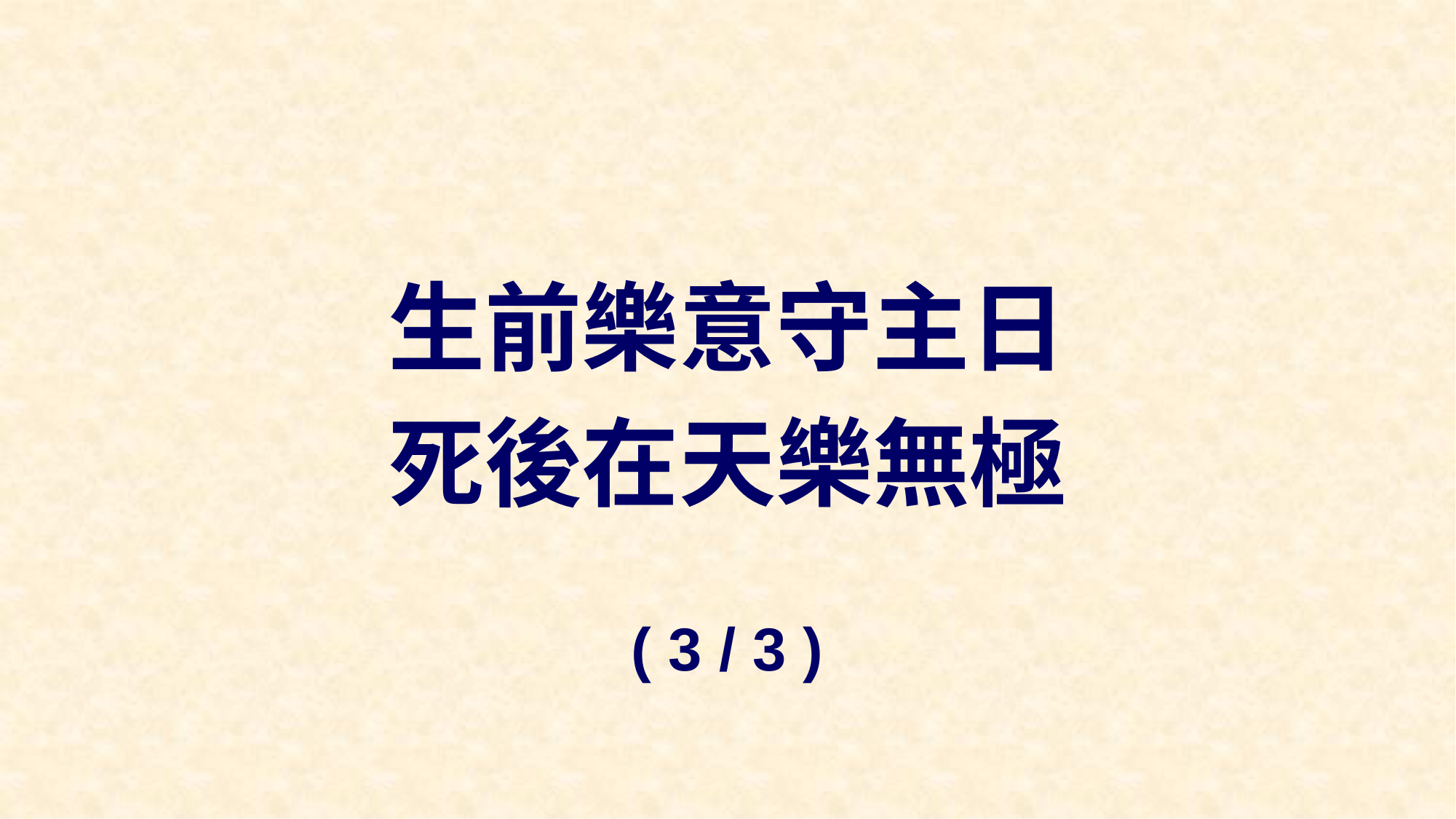

生前樂意守主日
死後在天樂無極
( 3 / 3 )